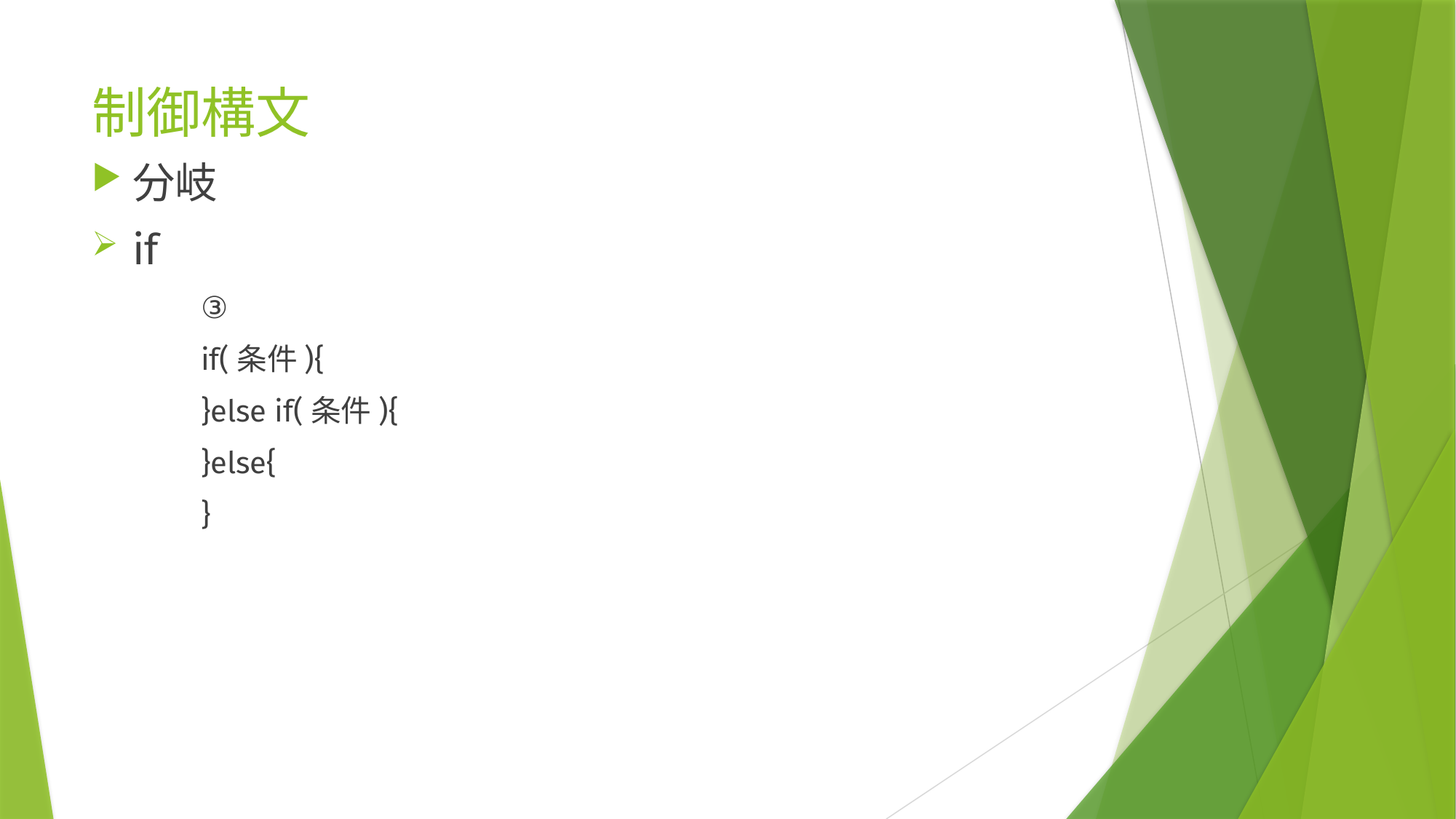

# 制御構文
分岐
if
	③
	if(条件){
	}else if(条件){
	}else{
	}